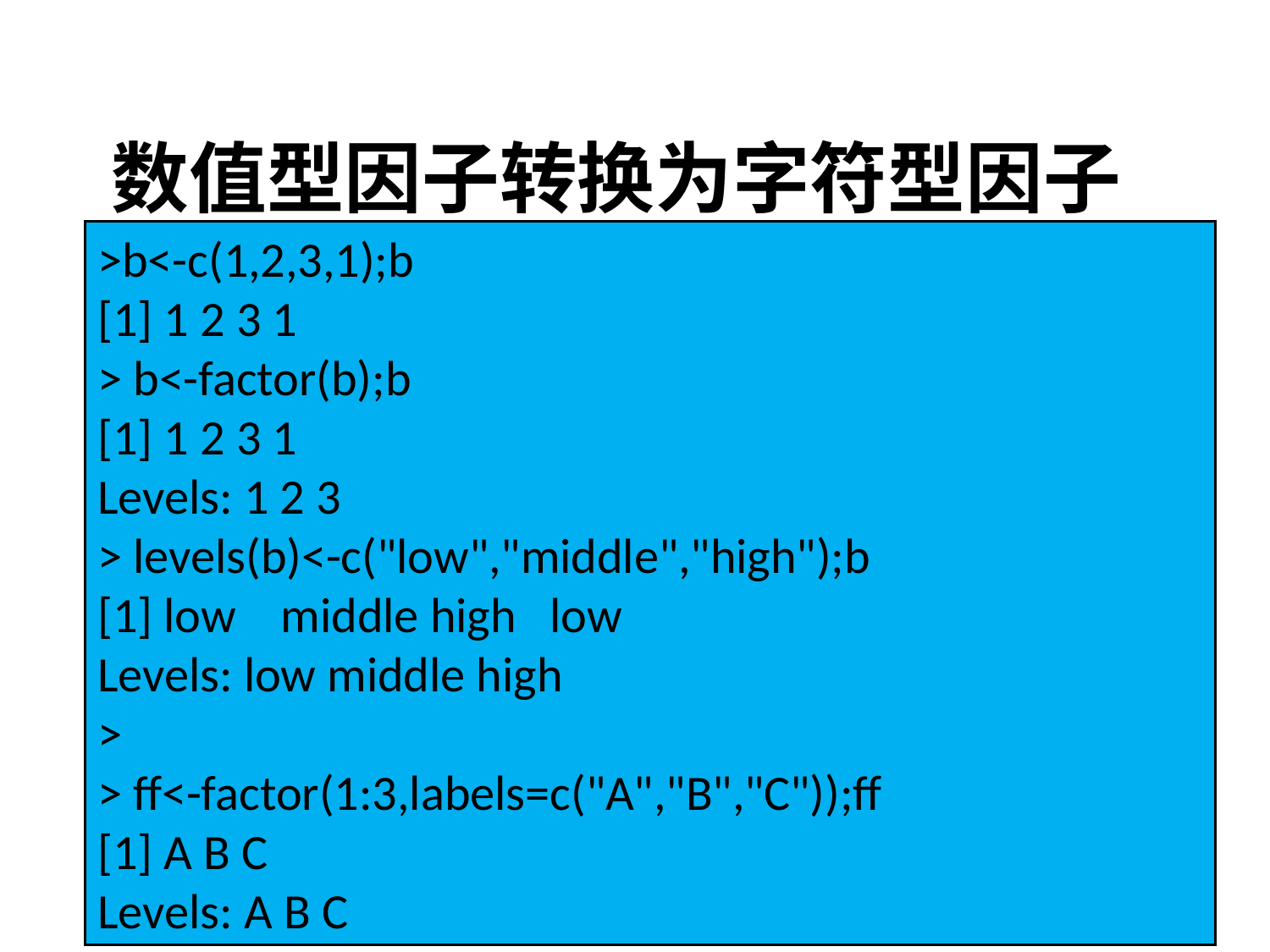

# 数值型因子转换为字符型因子
>b<-c(1,2,3,1);b
[1] 1 2 3 1
> b<-factor(b);b
[1] 1 2 3 1
Levels: 1 2 3
> levels(b)<-c("low","middle","high");b
[1] low    middle high   low
Levels: low middle high
>
> ff<-factor(1:3,labels=c("A","B","C"));ff
[1] A B C
Levels: A B C